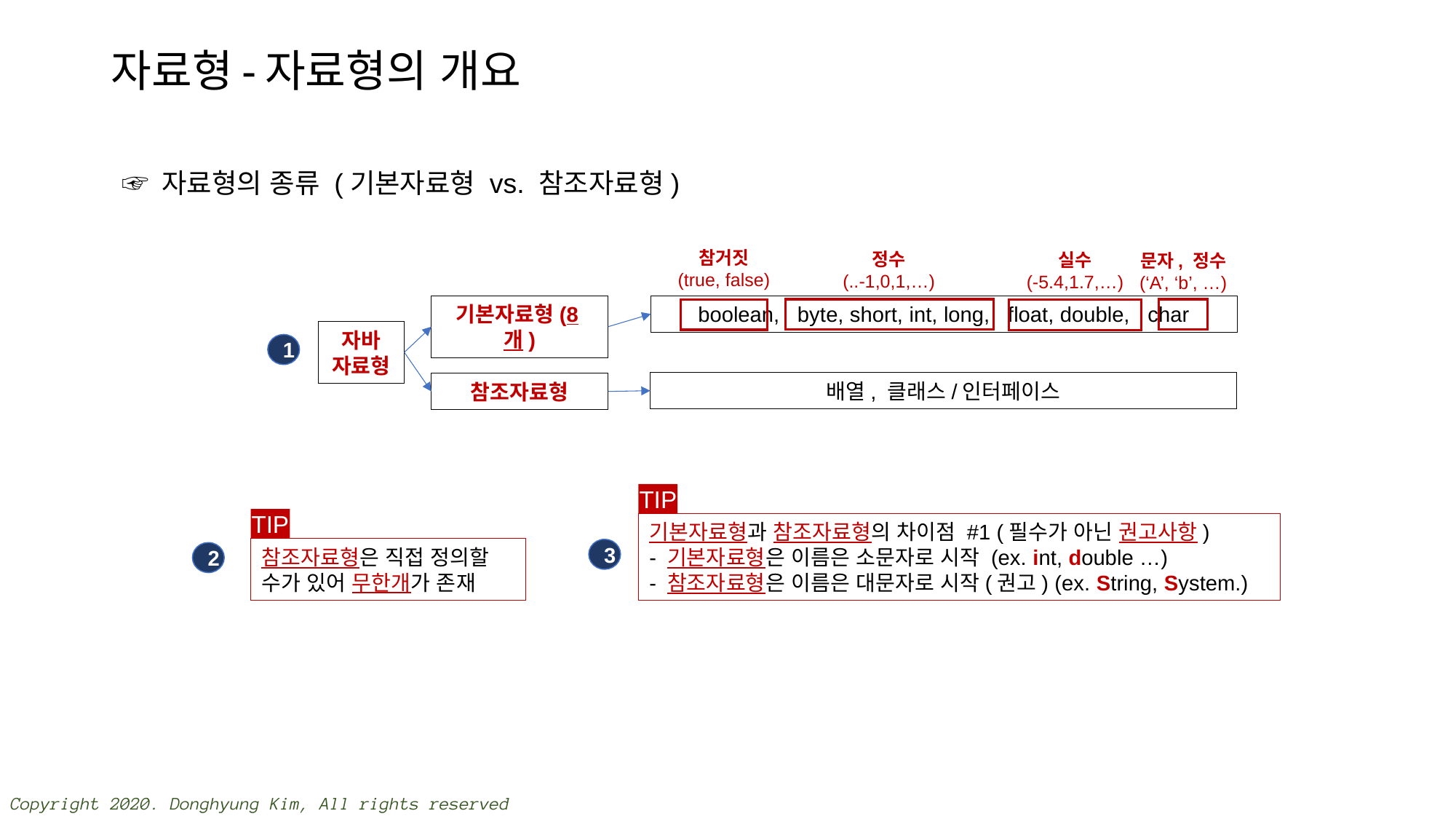

# 자료형-자료형의 개요
☞ 자료형의 종류 (기본자료형 vs. 참조자료형)
참거짓
(true, false)
정수
(..-1,0,1,…)
실수
(-5.4,1.7,…)
문자, 정수
(‘A’, ‘b’, …)
기본자료형(8개)
boolean,   byte, short, int, long,   float, double,   char

자바
자료형
배열, 클래스/인터페이스
참조자료형
1
TIP
기본자료형과 참조자료형의 차이점 #1 (필수가 아닌 권고사항)
- 기본자료형은 이름은 소문자로 시작 (ex. int, double …)
- 참조자료형은 이름은 대문자로 시작(권고) (ex. String, System.)
TIP
참조자료형은 직접 정의할 수가 있어 무한개가 존재
3
2